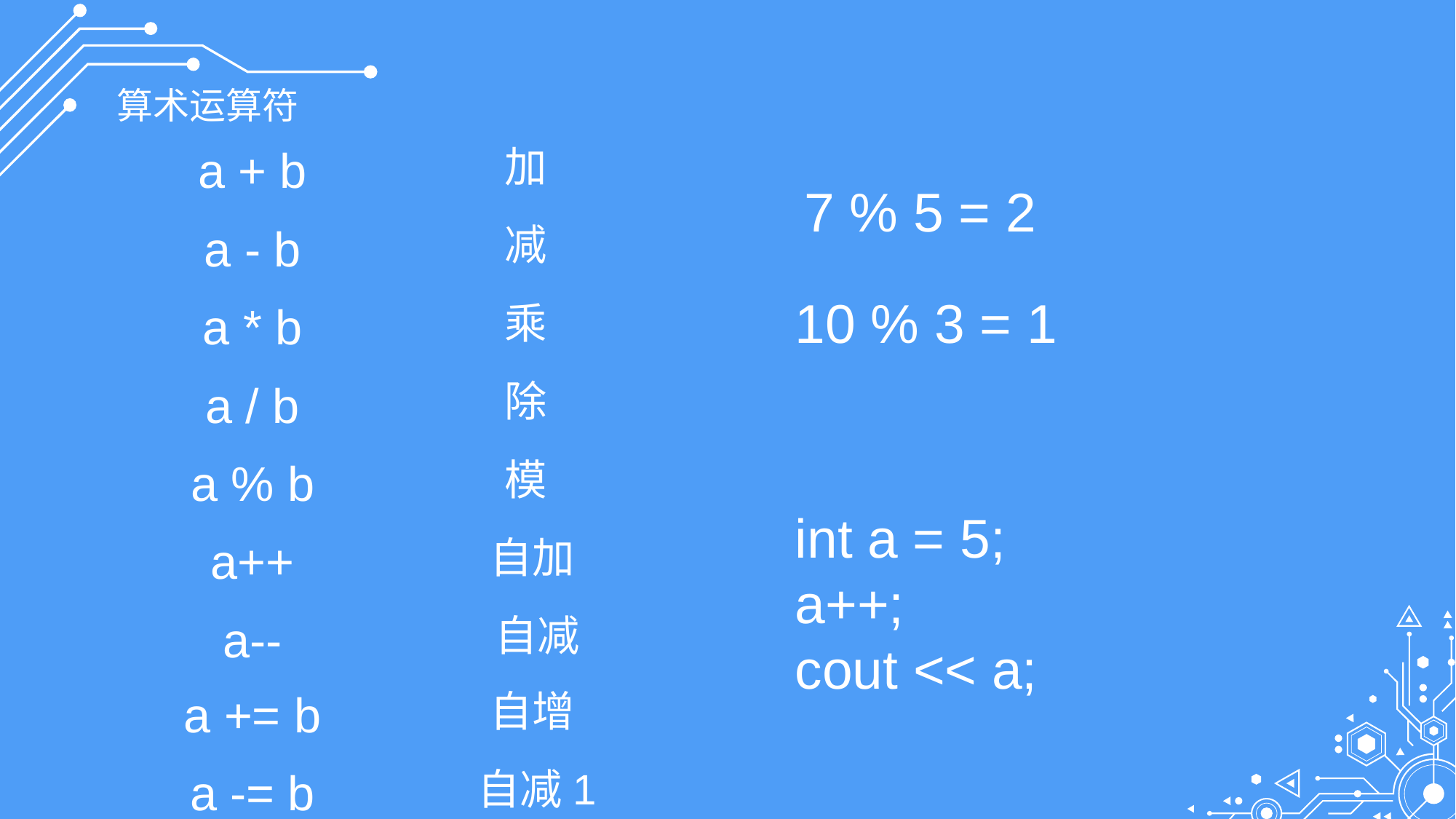

算术运算符
a + b
加
7 % 5 = 2
a - b
减
10 % 3 = 1
a * b
乘
a / b
除
a % b
模
int a = 5;
a++;
cout << a;
a++
自加
a--
自减
a += b
自增
a -= b
自减1